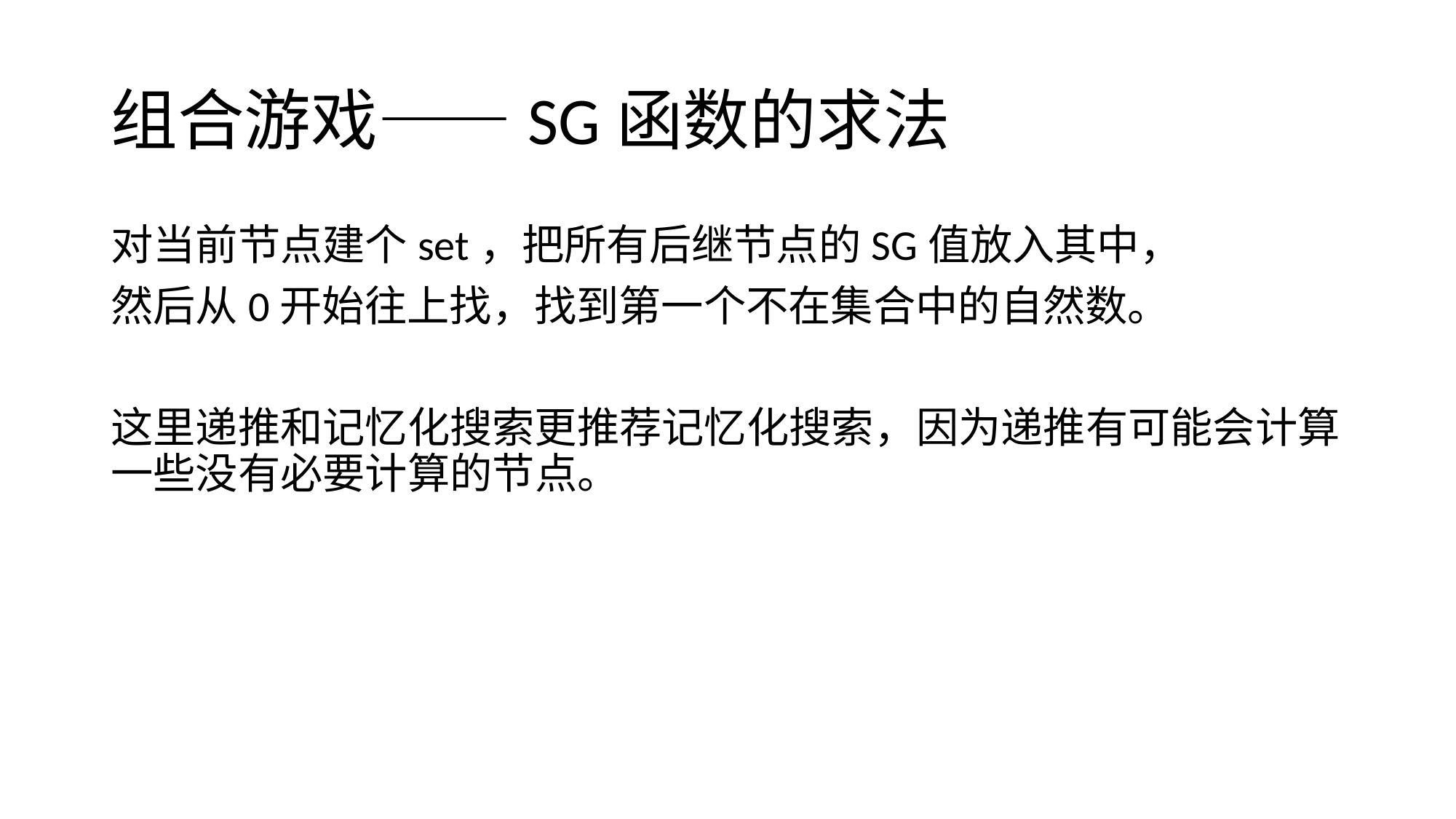

# 组合游戏——SG函数的求法
对当前节点建个set，把所有后继节点的SG值放入其中，
然后从0开始往上找，找到第一个不在集合中的自然数。

这里递推和记忆化搜索更推荐记忆化搜索，因为递推有可能会计算一些没有必要计算的节点。